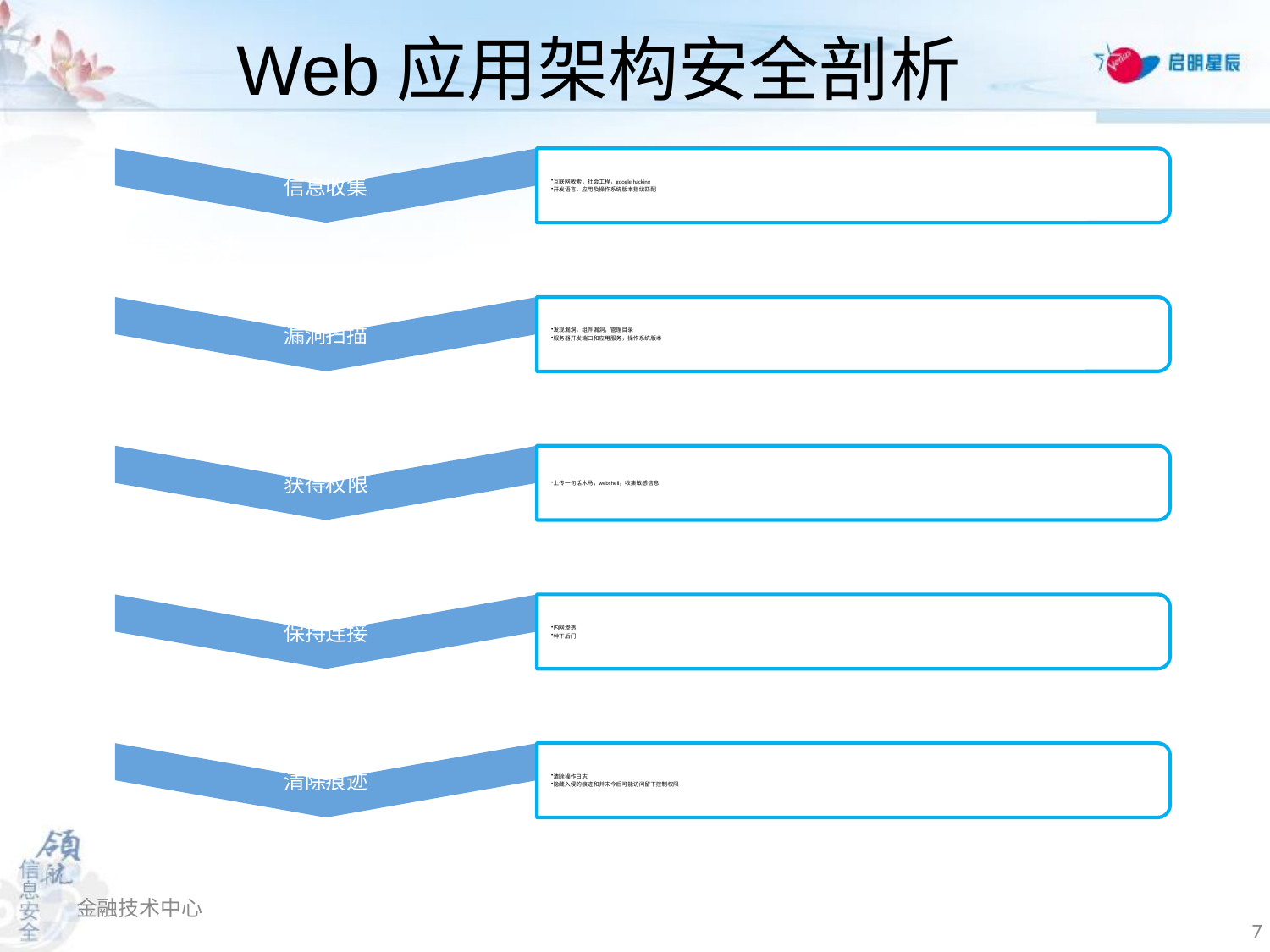

# Web应用架构安全剖析
信息收集
互联网收索，社会工程，google hacking
漏洞扫描
发现漏洞，组件漏洞，管理目录
服务器开发端口和应用服务，操作系统版本
获得权限
上传一句话木马，webshell，收集敏感信息
开发语言，应用及操作系统版本指纹匹配
保持连接
内网渗透
种下后门
清除痕迹
清除操作日志
隐藏入侵的痕迹和并未今后可能访问留下控制权限
网络安全法
等级保护
金融技术中心
7